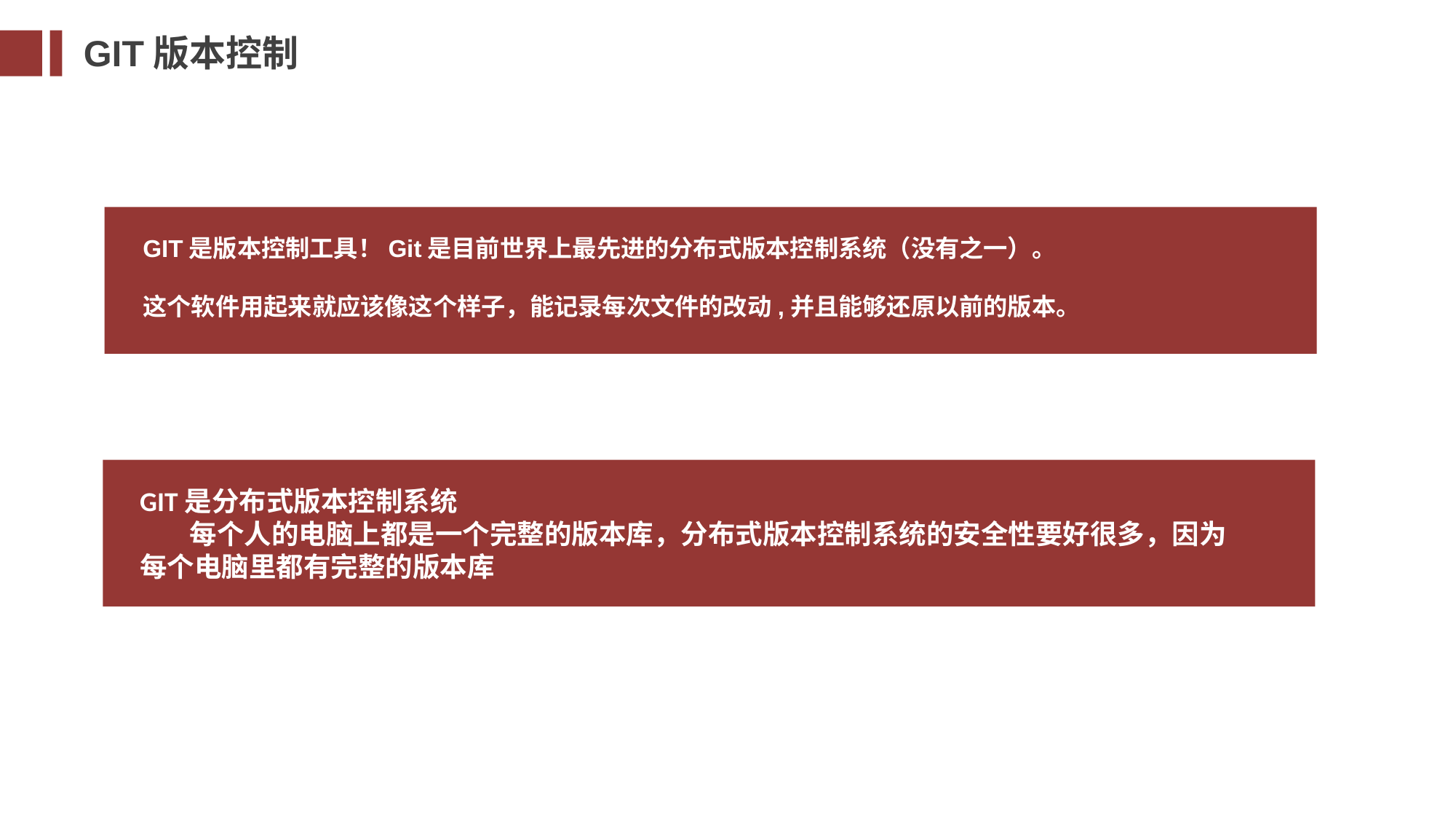

GIT版本控制

GIT是版本控制工具！Git是目前世界上最先进的分布式版本控制系统（没有之一）。

这个软件用起来就应该像这个样子，能记录每次文件的改动,并且能够还原以前的版本。

GIT是分布式版本控制系统
       每个⼈的电脑上都是一个完整的版本库，分布式版本控制系统的安全性要好很多，因为每个电脑里都有完整的版本库